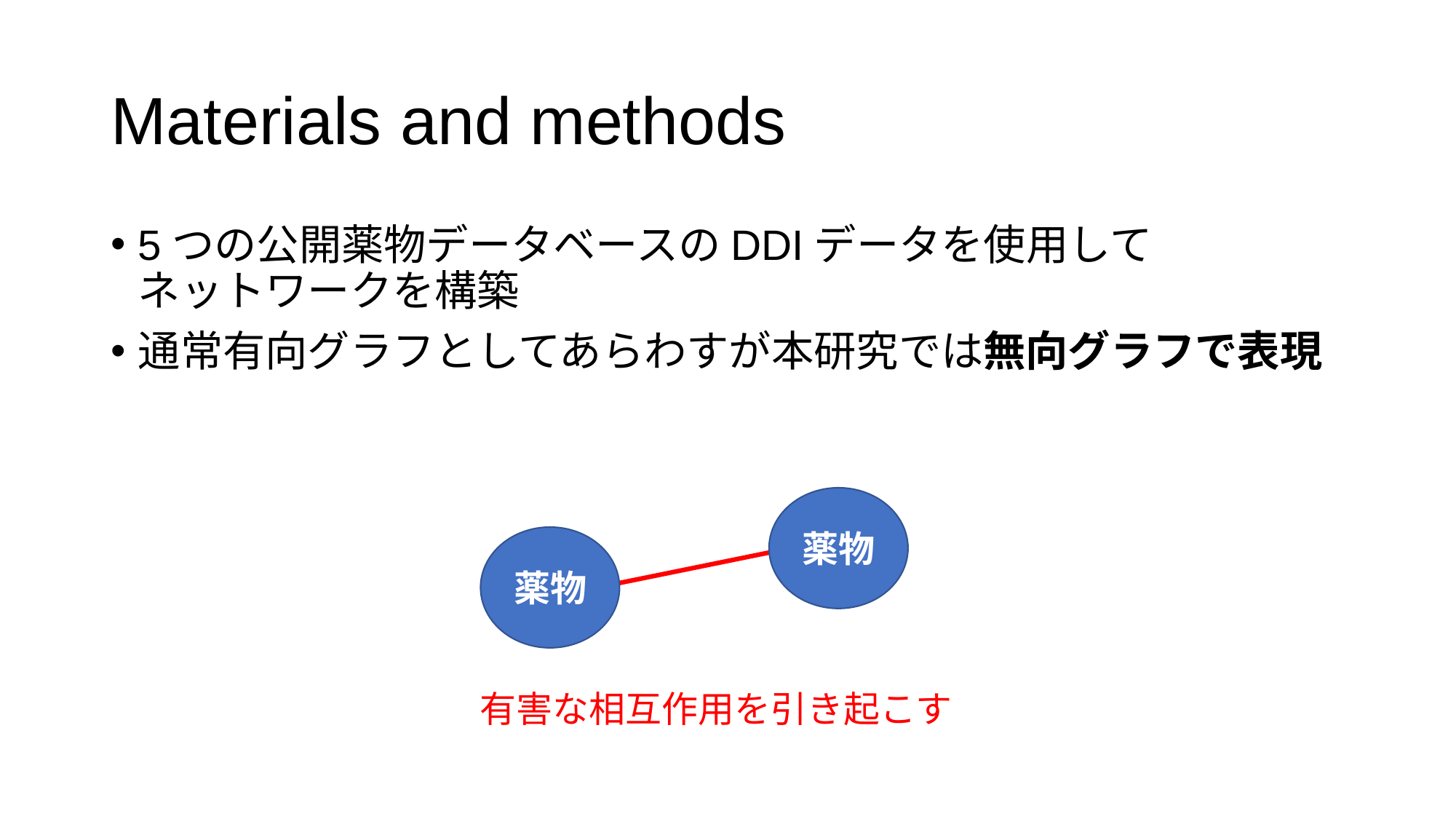

# Materials and methods
5つの公開薬物データベースのDDIデータを使用して
ネットワークを構築
通常有向グラフとしてあらわすが本研究では無向グラフで表現
薬物
薬物
有害な相互作用を引き起こす